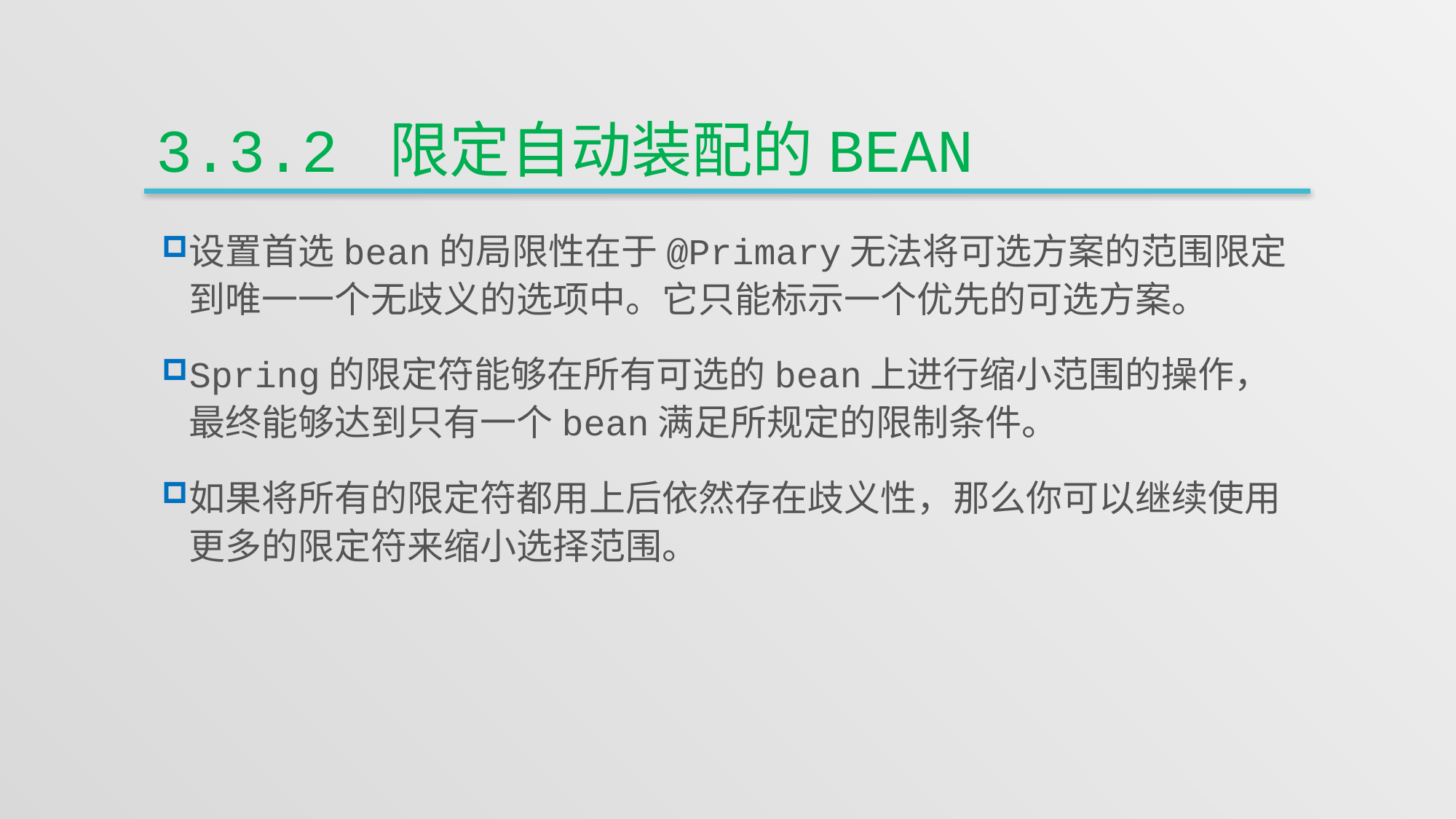

# 3.3.2 限定自动装配的bean
设置首选bean的局限性在于@Primary无法将可选方案的范围限定到唯一一个无歧义的选项中。它只能标示一个优先的可选方案。
Spring的限定符能够在所有可选的bean上进行缩小范围的操作，最终能够达到只有一个bean满足所规定的限制条件。
如果将所有的限定符都用上后依然存在歧义性，那么你可以继续使用更多的限定符来缩小选择范围。